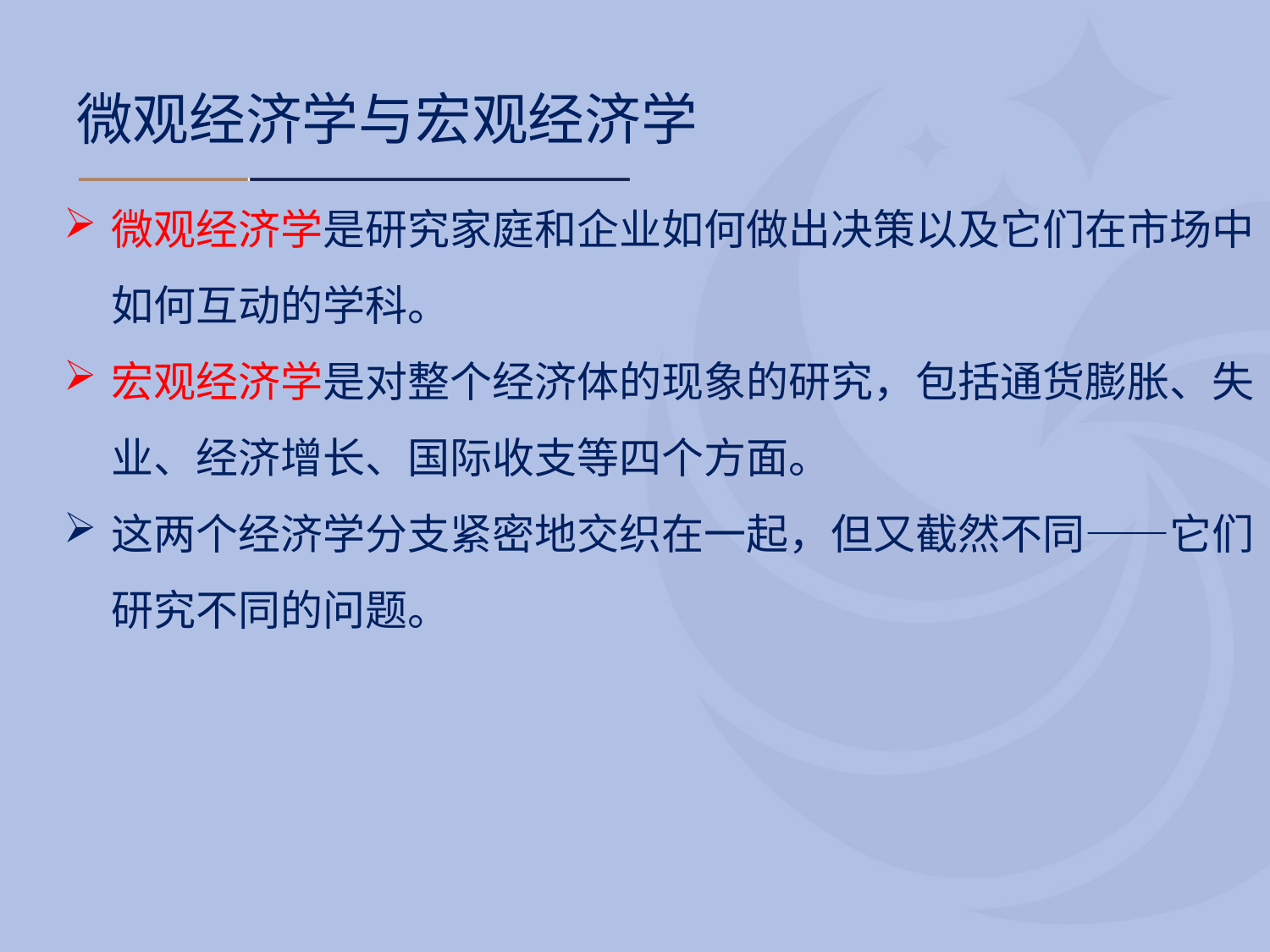

# 微观经济学与宏观经济学
微观经济学是研究家庭和企业如何做出决策以及它们在市场中如何互动的学科。
宏观经济学是对整个经济体的现象的研究，包括通货膨胀、失业、经济增长、国际收支等四个方面。
这两个经济学分支紧密地交织在一起，但又截然不同——它们研究不同的问题。